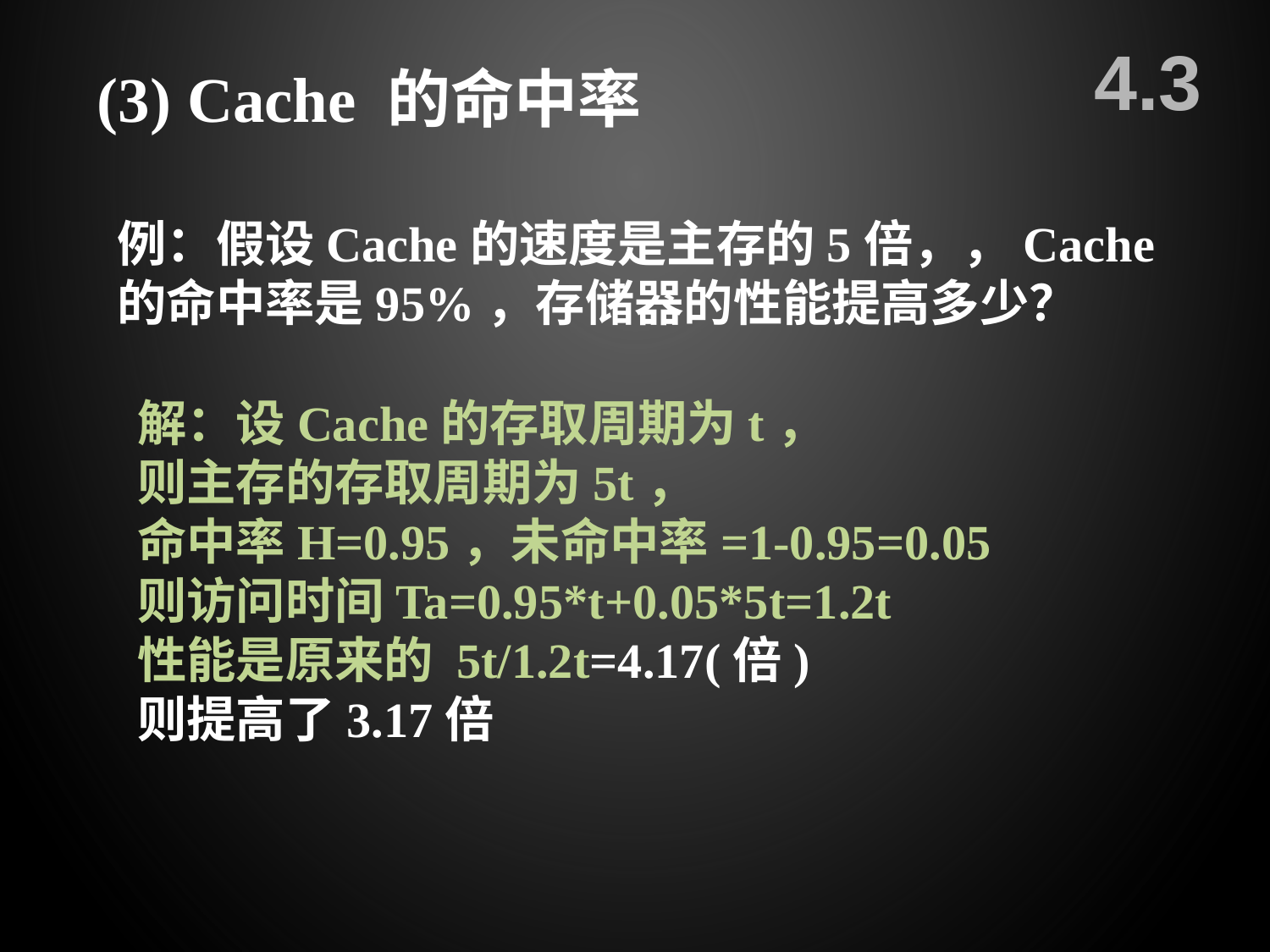

4.3
(3) Cache 的命中率
例：假设Cache的速度是主存的5倍，，Cache的命中率是95%，存储器的性能提高多少？
解：设Cache的存取周期为t，
则主存的存取周期为5t，
命中率H=0.95，未命中率=1-0.95=0.05
则访问时间Ta=0.95*t+0.05*5t=1.2t
性能是原来的 5t/1.2t=4.17(倍)
则提高了3.17倍